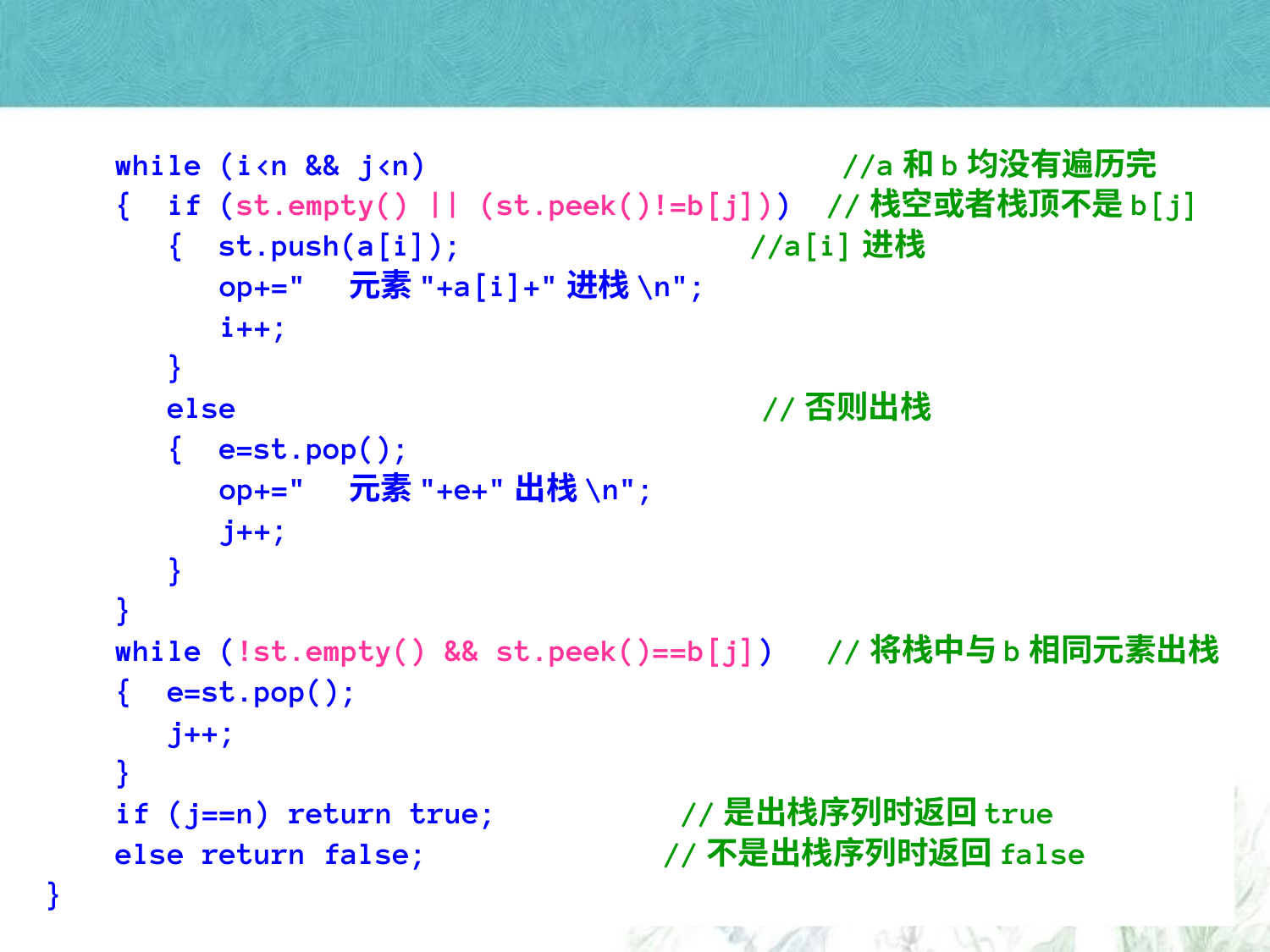

while (i<n && j<n)			   //a和b均没有遍历完
     {  if (st.empty() || (st.peek()!=b[j]))  //栈空或者栈顶不是b[j]
        {  st.push(a[i]);		     //a[i]进栈
           op+="  元素"+a[i]+"进栈\n";
           i++;
        }
        else			             //否则出栈
        {  e=st.pop();
           op+="  元素"+e+"出栈\n";
           j++;
        }
     }
     while (!st.empty() && st.peek()==b[j])   //将栈中与b相同元素出栈
     {  e=st.pop();
        j++;
     }
     if (j==n) return true;		 //是出栈序列时返回true
     else return false;		//不是出栈序列时返回false
 }